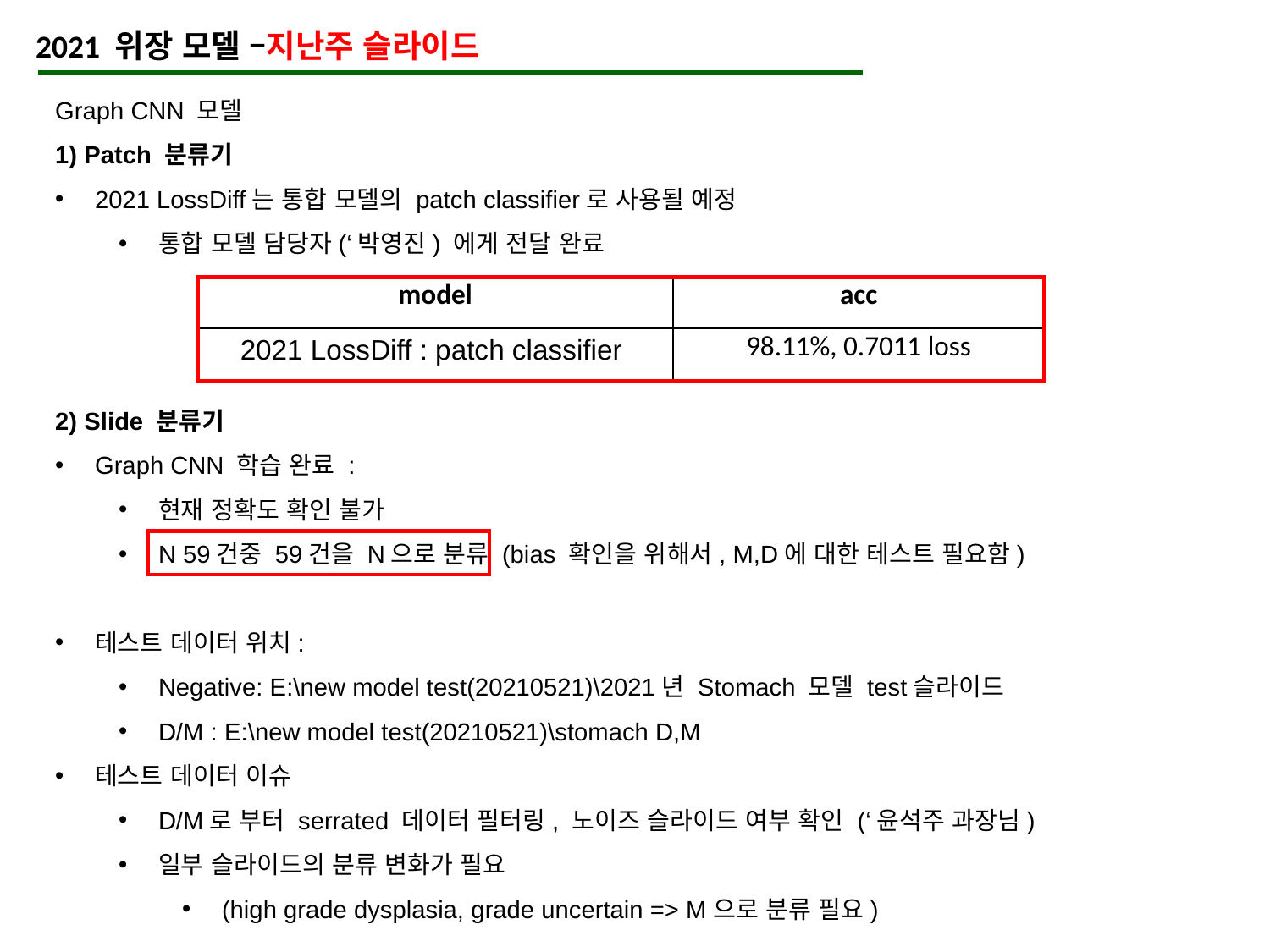

2021 위장 모델 –지난주 슬라이드
Graph CNN 모델
1) Patch 분류기
2021 LossDiff는 통합 모델의 patch classifier로 사용될 예정
통합 모델 담당자(‘박영진) 에게 전달 완료

2) Slide 분류기
Graph CNN 학습 완료 :
현재 정확도 확인 불가
N 59건중 59건을 N으로 분류 (bias 확인을 위해서, M,D에 대한 테스트 필요함)

테스트 데이터 위치:
Negative: E:\new model test(20210521)\2021년 Stomach 모델 test슬라이드
D/M : E:\new model test(20210521)\stomach D,M
테스트 데이터 이슈
D/M로 부터 serrated 데이터 필터링, 노이즈 슬라이드 여부 확인 (‘윤석주 과장님)
일부 슬라이드의 분류 변화가 필요
(high grade dysplasia, grade uncertain => M으로 분류 필요)

| model | acc |
| --- | --- |
| 2021 LossDiff : patch classifier | 98.11%, 0.7011 loss |